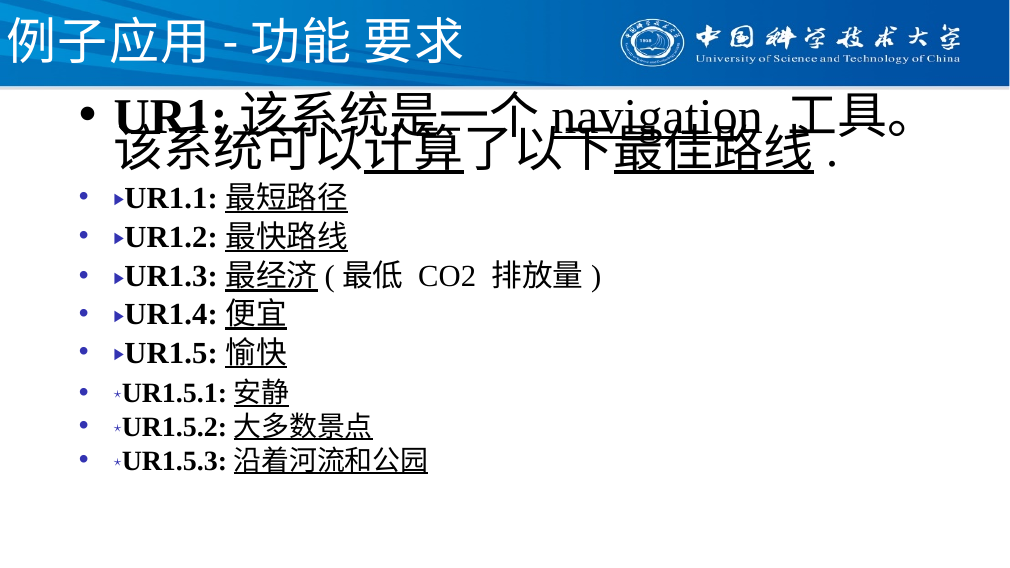

# 例子应用-功能 要求
UR1:该系统是一个navigation 工具。该系统可以计算了以下最佳路线.
▶UR1.1:最短路径
▶UR1.2:最快路线
▶UR1.3:最经济(最低 CO2 排放量)
▶UR1.4:便宜
▶UR1.5:愉快
⋆UR1.5.1:安静
⋆UR1.5.2:大多数景点
⋆UR1.5.3:沿着河流和公园